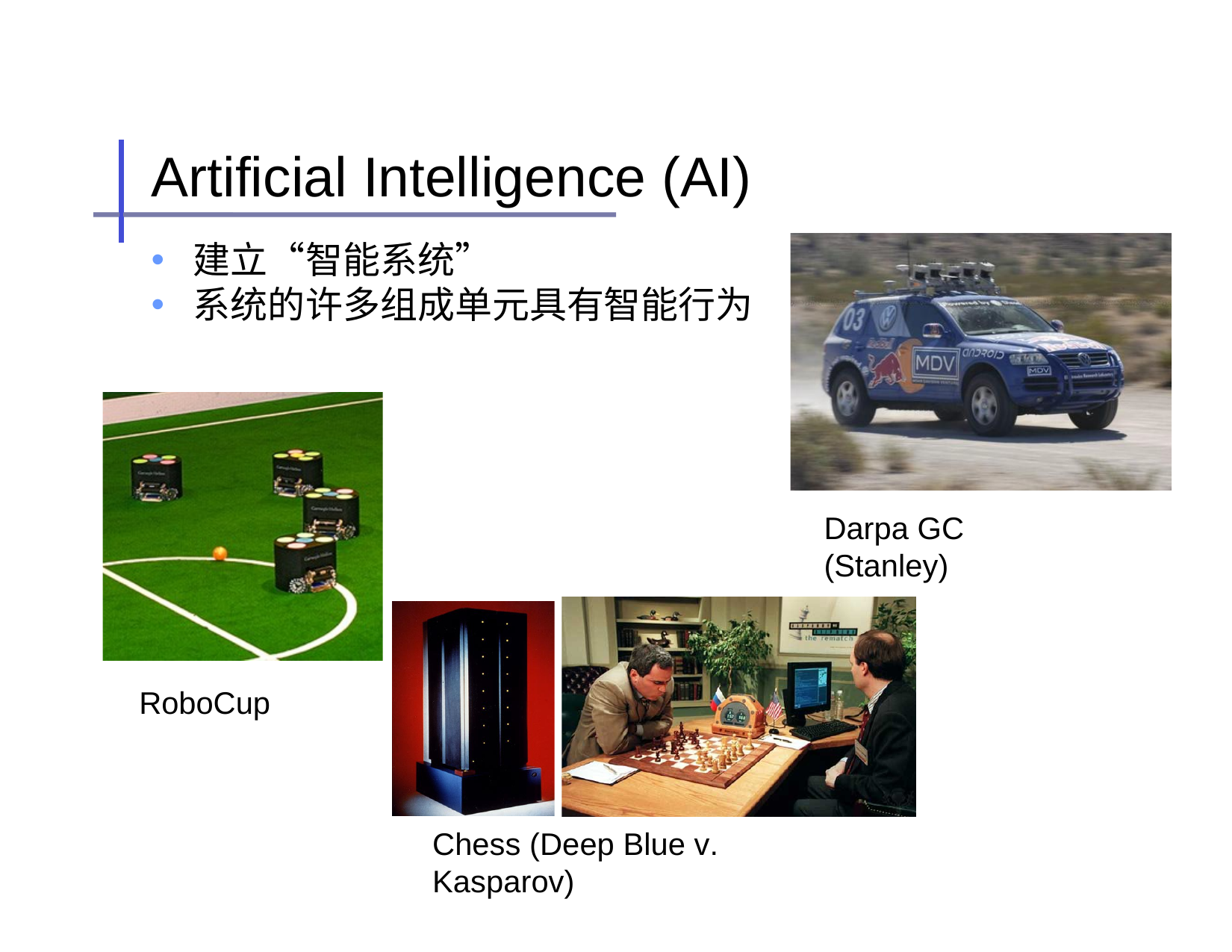

# Artificial Intelligence (AI)

建立“智能系统”
系统的许多组成单元具有智能行为

Darpa GC	(Stanley)

RoboCup
Chess (Deep Blue v. Kasparov)